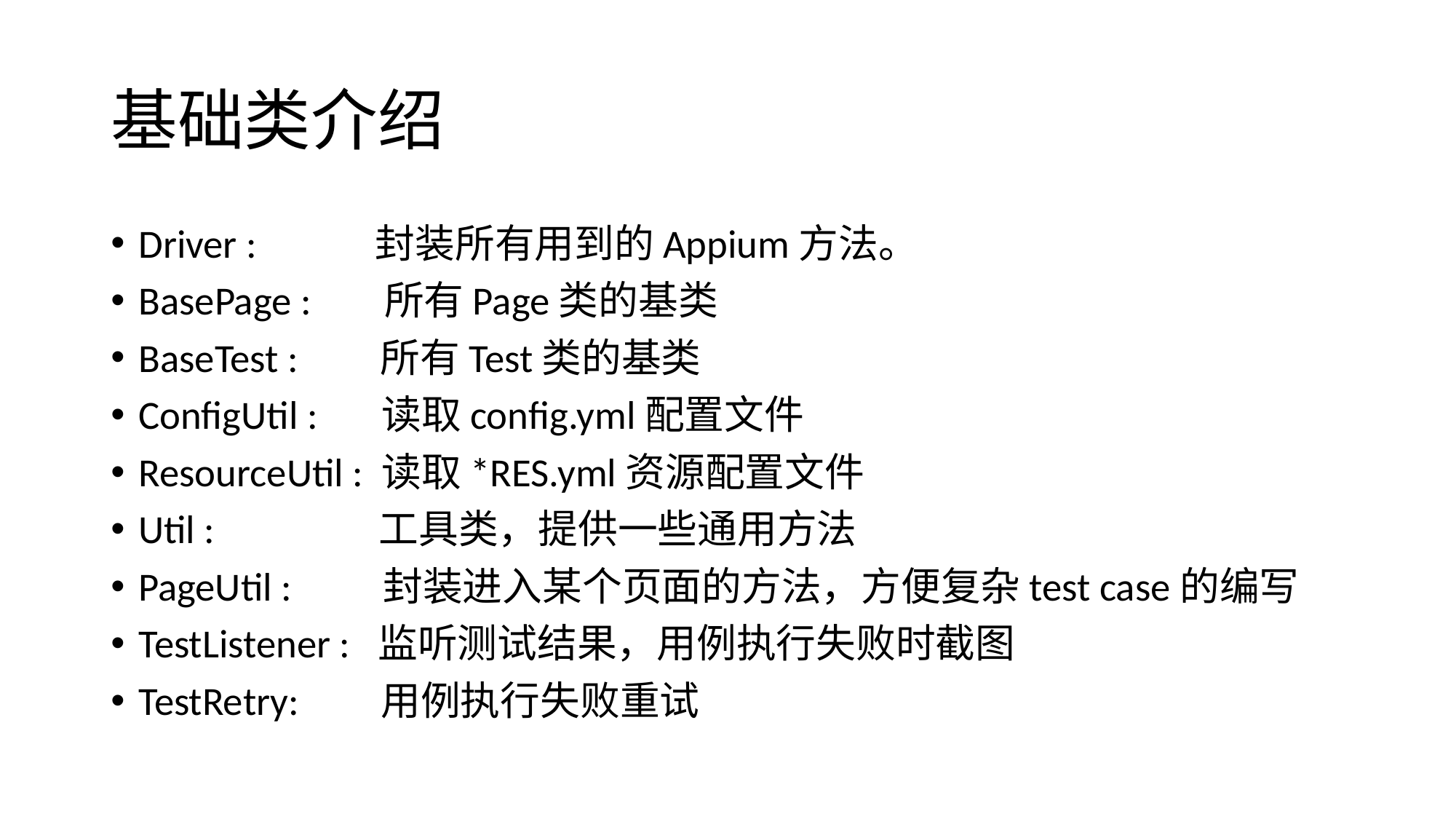

# 基础类介绍
Driver :            封装所有用到的Appium方法。
BasePage :       所有Page类的基类
BaseTest :        所有Test类的基类
ConfigUtil :      读取config.yml配置文件
ResourceUtil : 读取*RES.yml资源配置文件
Util :                 工具类，提供一些通用方法
PageUtil :         封装进入某个页面的方法，方便复杂test case的编写
TestListener :  监听测试结果，用例执行失败时截图
TestRetry:        用例执行失败重试